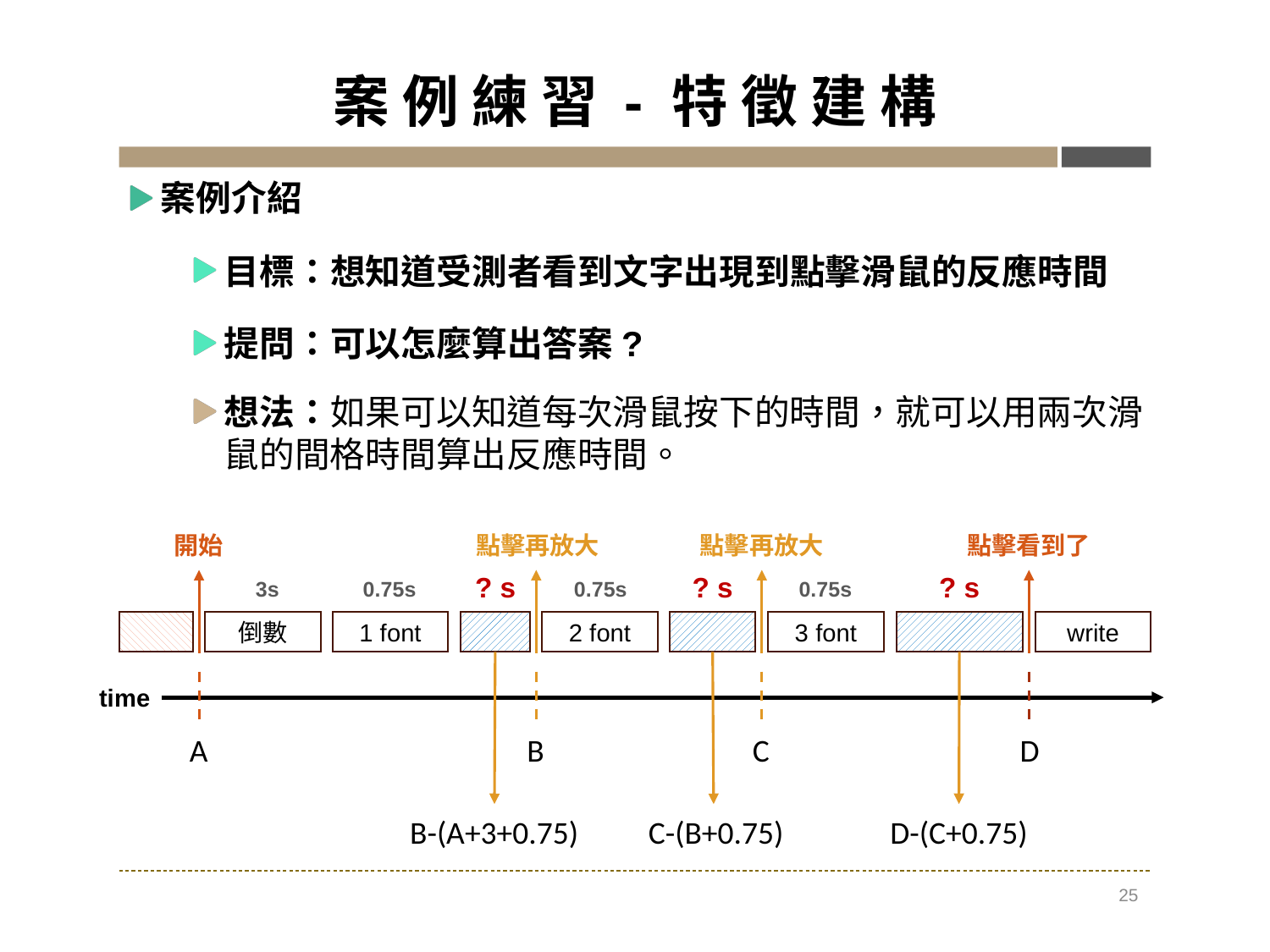

# 案 例 練 習 - 特 徵 建 構
案例介紹
目標：想知道受測者看到文字出現到點擊滑鼠的反應時間
提問：可以怎麼算出答案?
想法：如果可以知道每次滑鼠按下的時間，就可以用兩次滑鼠的間格時間算出反應時間。
開始
點擊再放大
點擊再放大
點擊看到了
? s
? s
? s
0.75s
0.75s
0.75s
3s

倒數
1 font

2 font

3 font

write
time
A
B
C
D
B-(A+3+0.75)
C-(B+0.75)
D-(C+0.75)
25